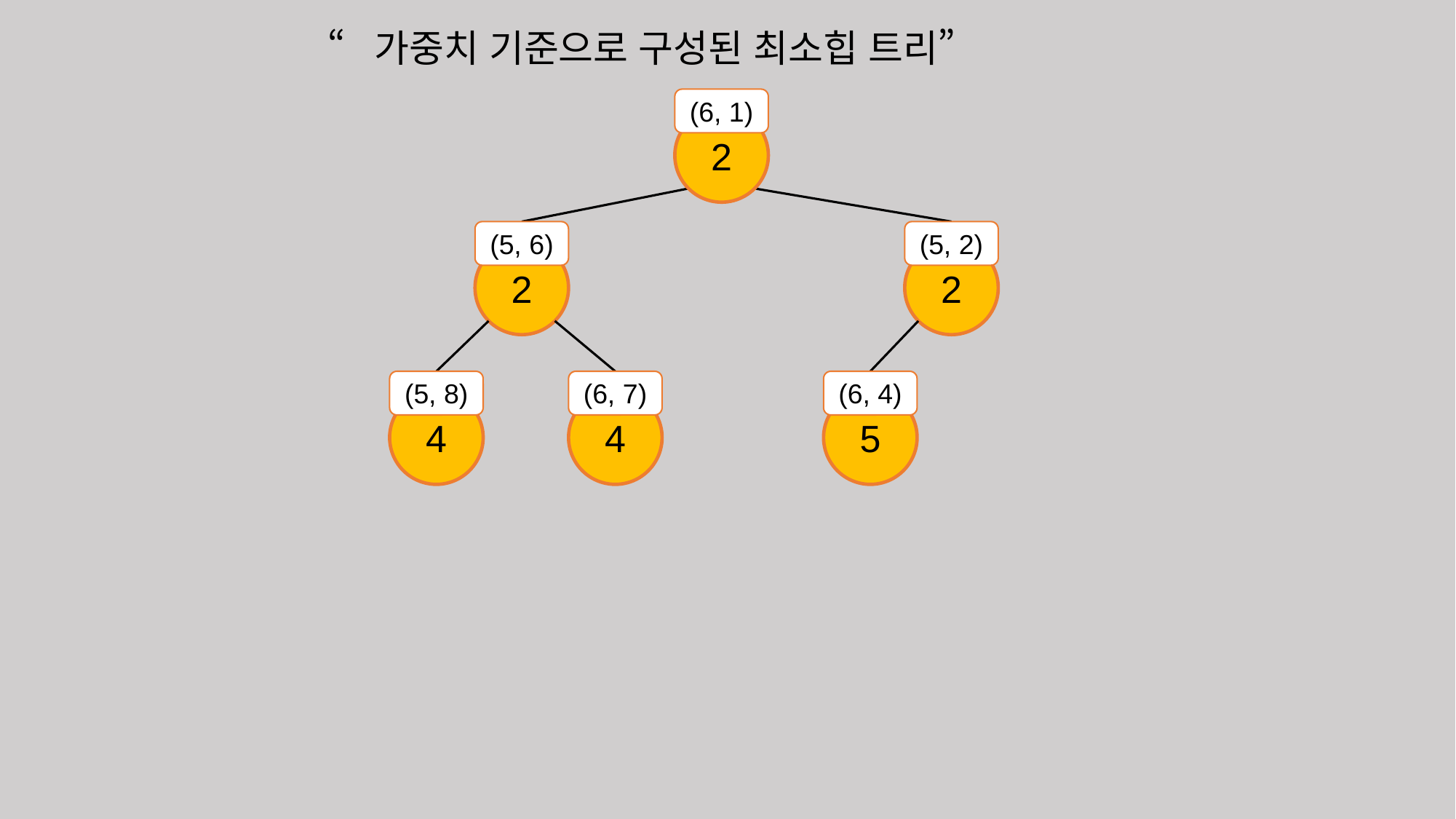

“가중치 기준으로 구성된 최소힙 트리”
(6, 1)
2
(5, 6)
2
(5, 2)
2
(5, 8)
4
(6, 7)
4
(6, 4)
5